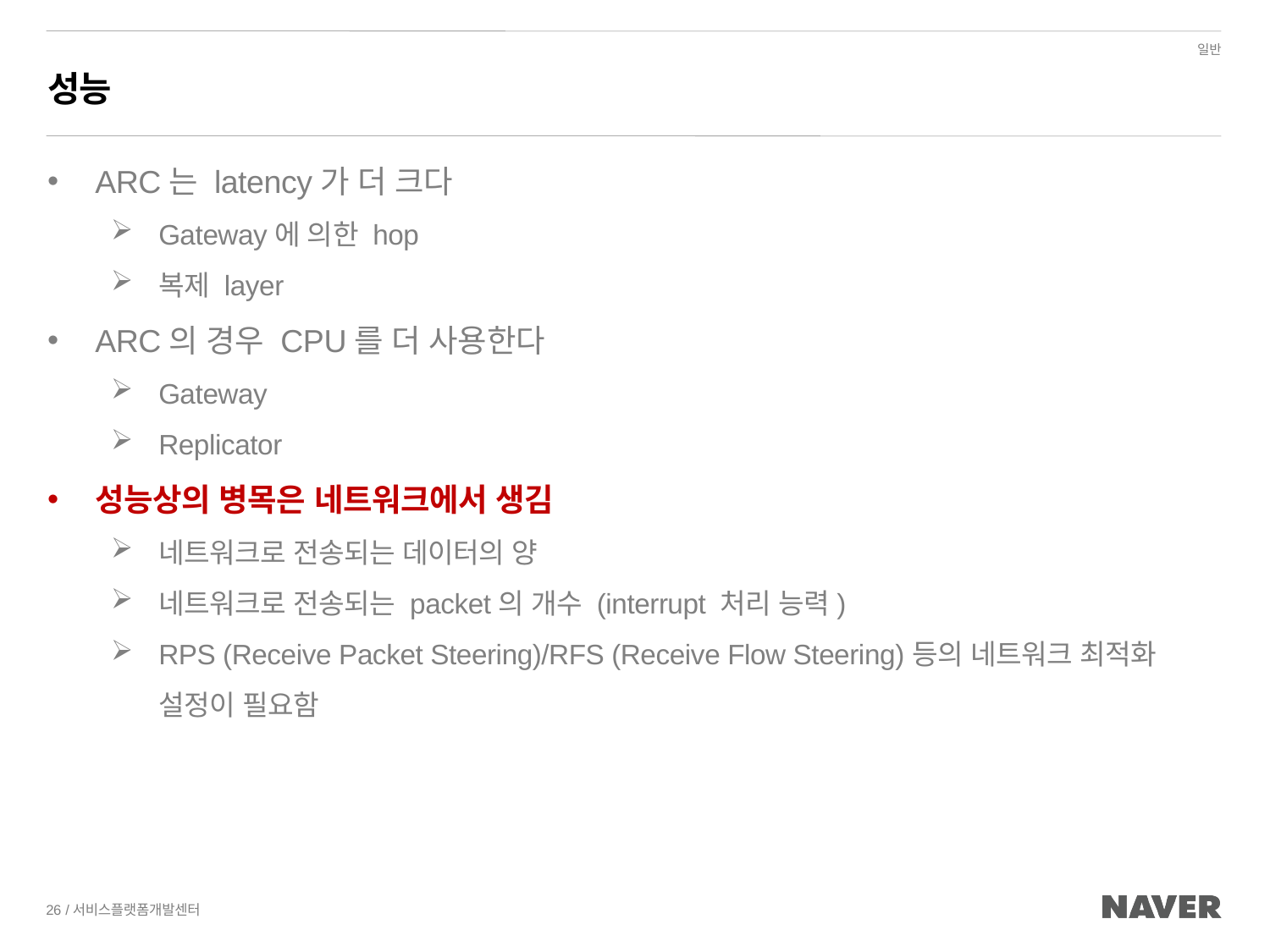

# 성능
ARC는 latency가 더 크다
Gateway에 의한 hop
복제 layer
ARC의 경우 CPU를 더 사용한다
Gateway
Replicator
성능상의 병목은 네트워크에서 생김
네트워크로 전송되는 데이터의 양
네트워크로 전송되는 packet의 개수 (interrupt 처리 능력)
RPS (Receive Packet Steering)/RFS (Receive Flow Steering)등의 네트워크 최적화 설정이 필요함